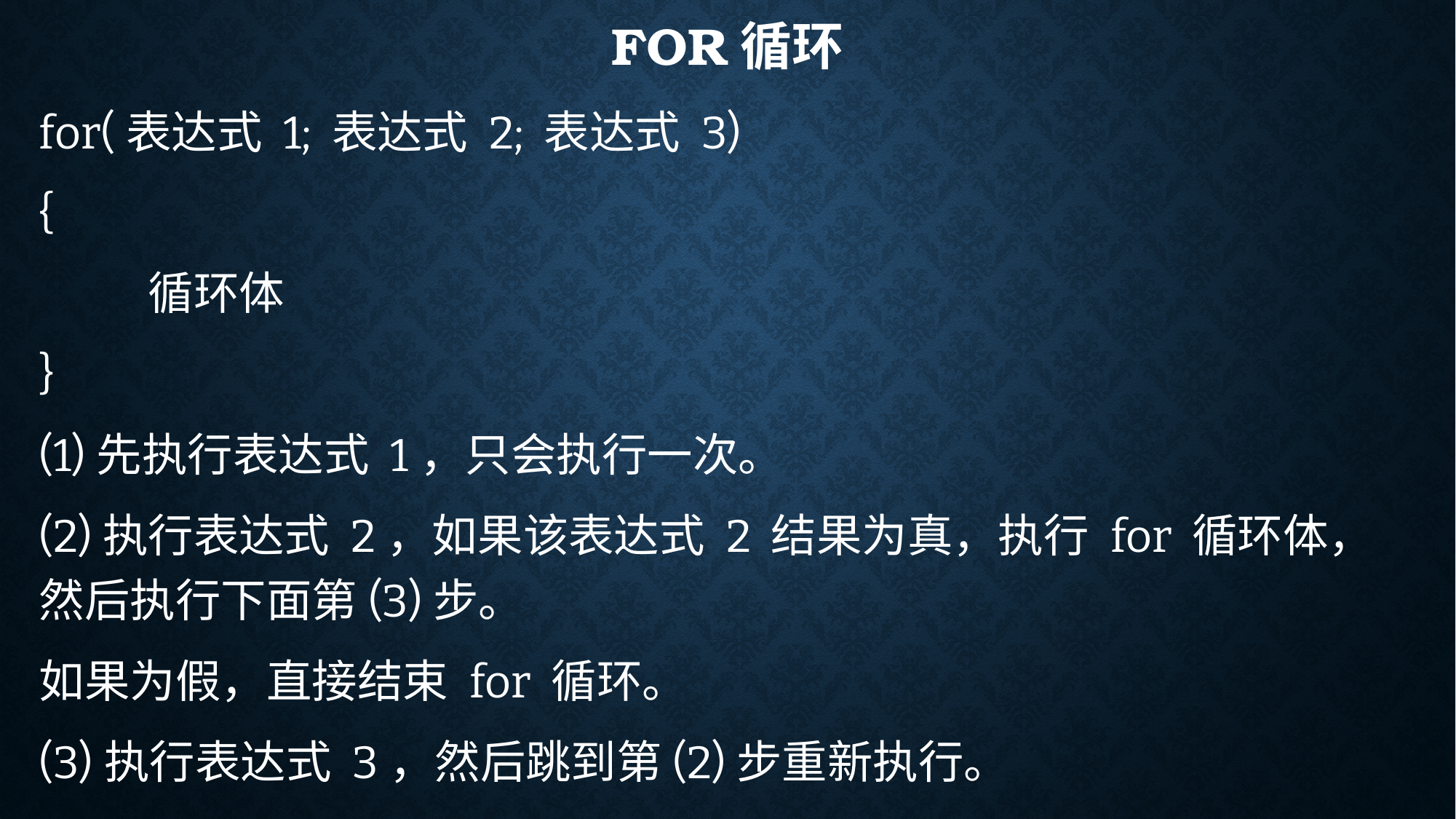

# for循环
for(表达式 1; 表达式 2; 表达式 3)
{
	循环体
}
(1)先执行表达式 1，只会执行一次。
(2)执行表达式 2，如果该表达式 2 结果为真，执行 for 循环体，然后执行下面第(3)步。
如果为假，直接结束 for 循环。
(3)执行表达式 3，然后跳到第(2)步重新执行。